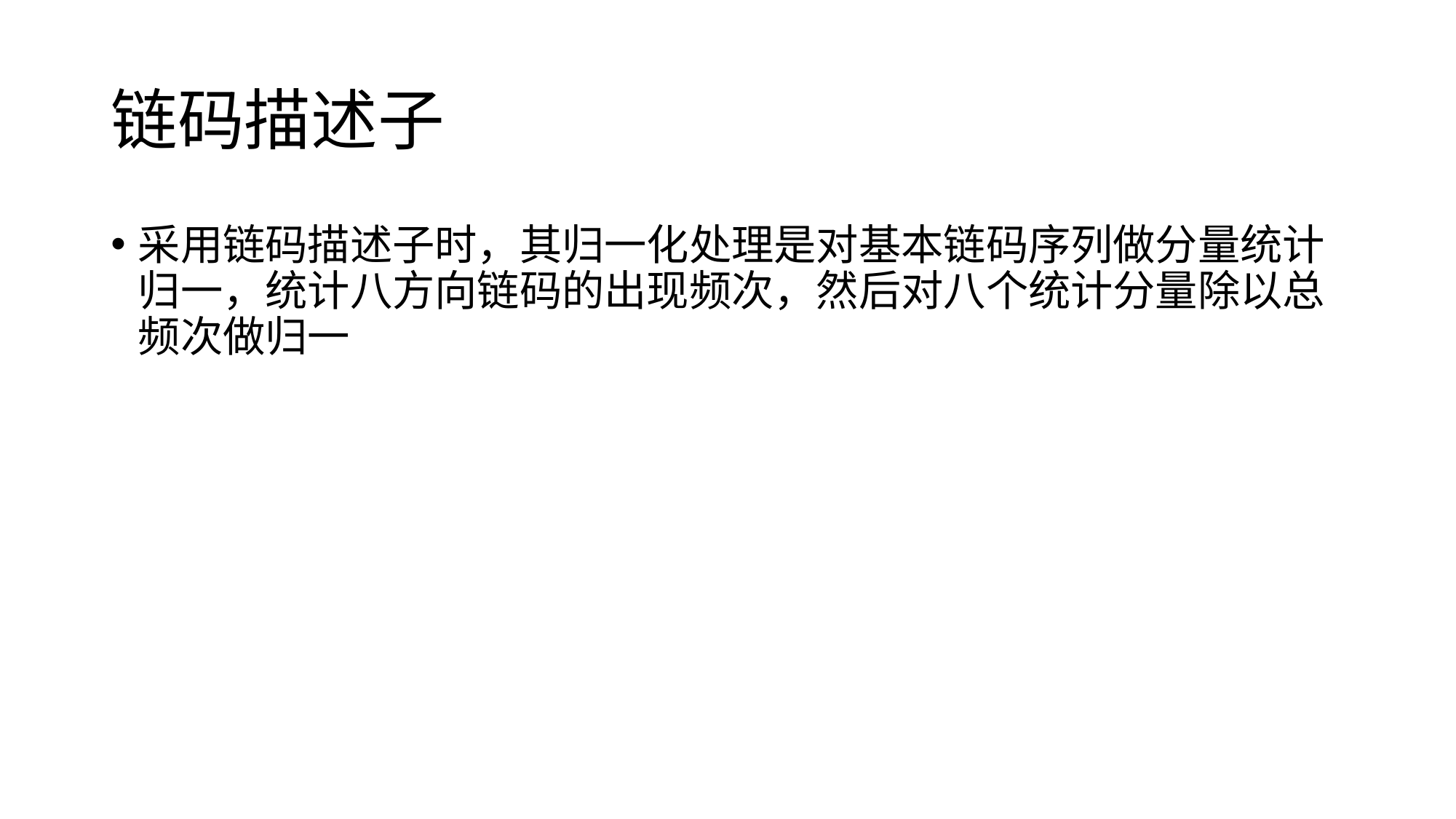

# 链码描述子
采用链码描述子时，其归一化处理是对基本链码序列做分量统计归一，统计八方向链码的出现频次，然后对八个统计分量除以总频次做归一